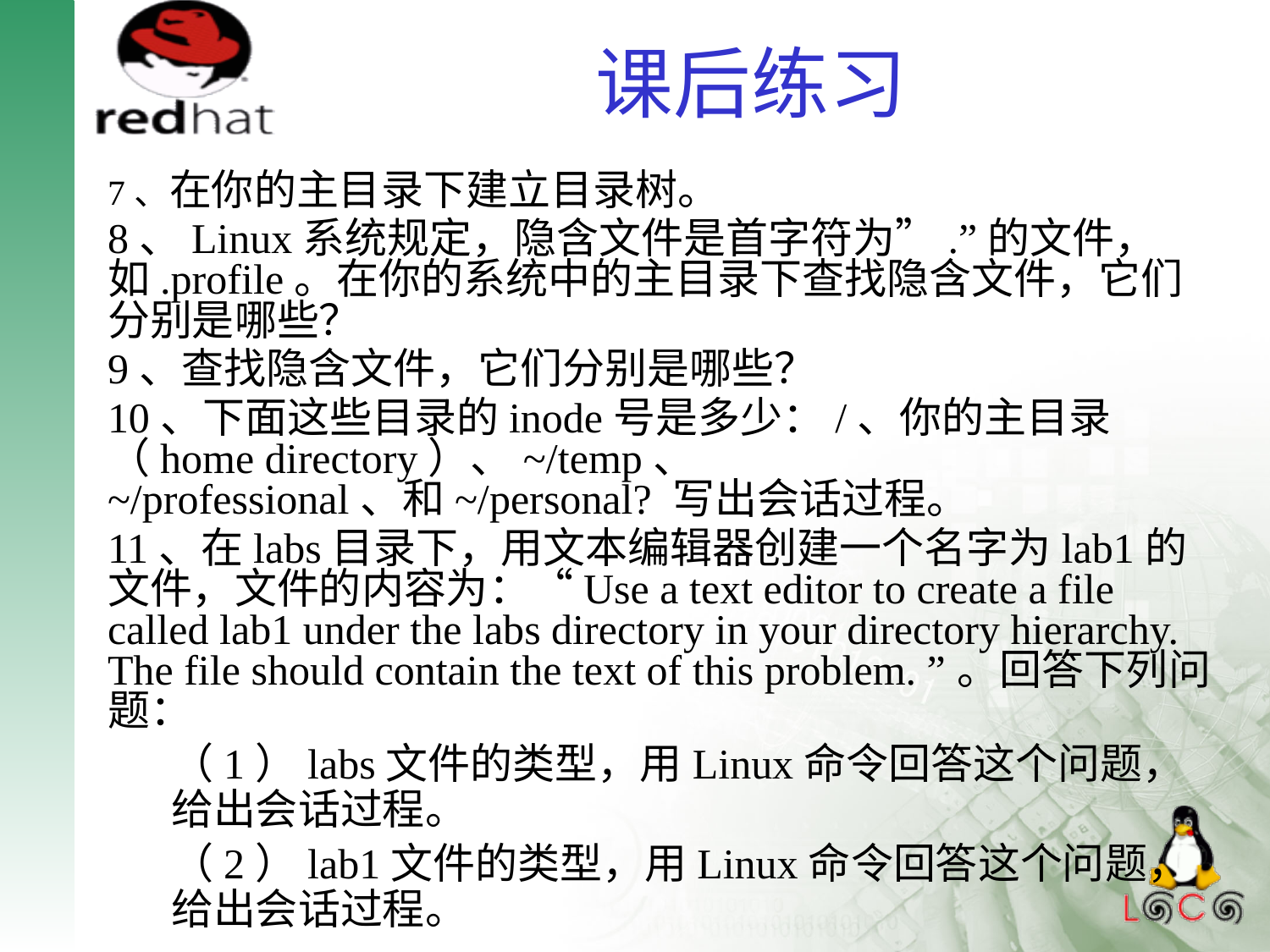

# 课后练习
7、在你的主目录下建立目录树。
8、Linux系统规定，隐含文件是首字符为”.”的文件，如.profile。在你的系统中的主目录下查找隐含文件，它们分别是哪些？
9、查找隐含文件，它们分别是哪些？
10、下面这些目录的inode号是多少：/、你的主目录（home directory）、~/temp、 ~/professional、和~/personal? 写出会话过程。
11、在labs目录下，用文本编辑器创建一个名字为lab1的文件，文件的内容为：“Use a text editor to create a file called lab1 under the labs directory in your directory hierarchy. The file should contain the text of this problem. ”。回答下列问题：
（1）labs文件的类型，用Linux命令回答这个问题，给出会话过程。
（2）lab1文件的类型，用Linux命令回答这个问题，给出会话过程。